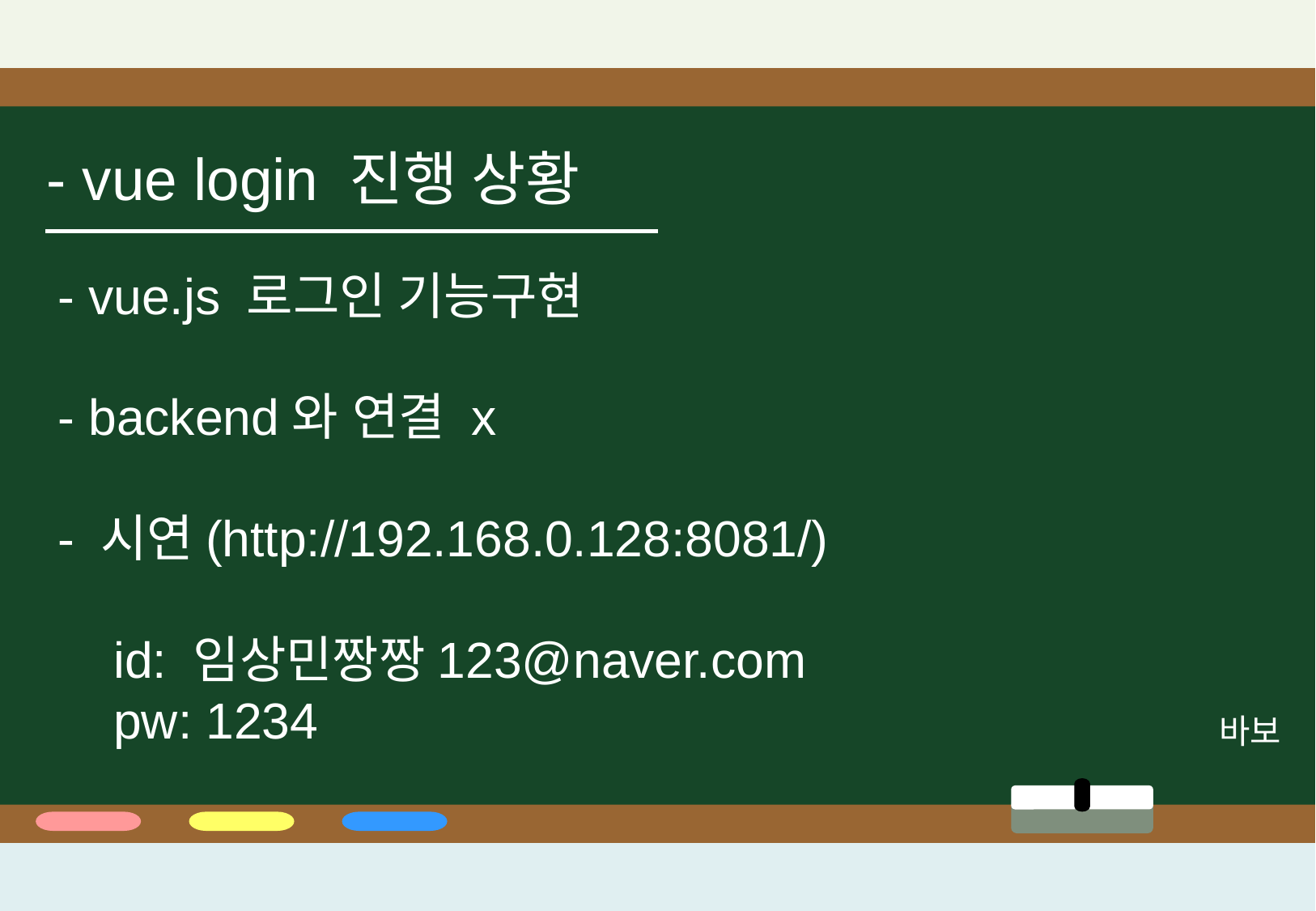

- vue login 진행 상황
- vue.js 로그인 기능구현

- backend와 연결 x

- 시연(http://192.168.0.128:8081/)

    id: 임상민짱짱123@naver.com
    pw: 1234

바보